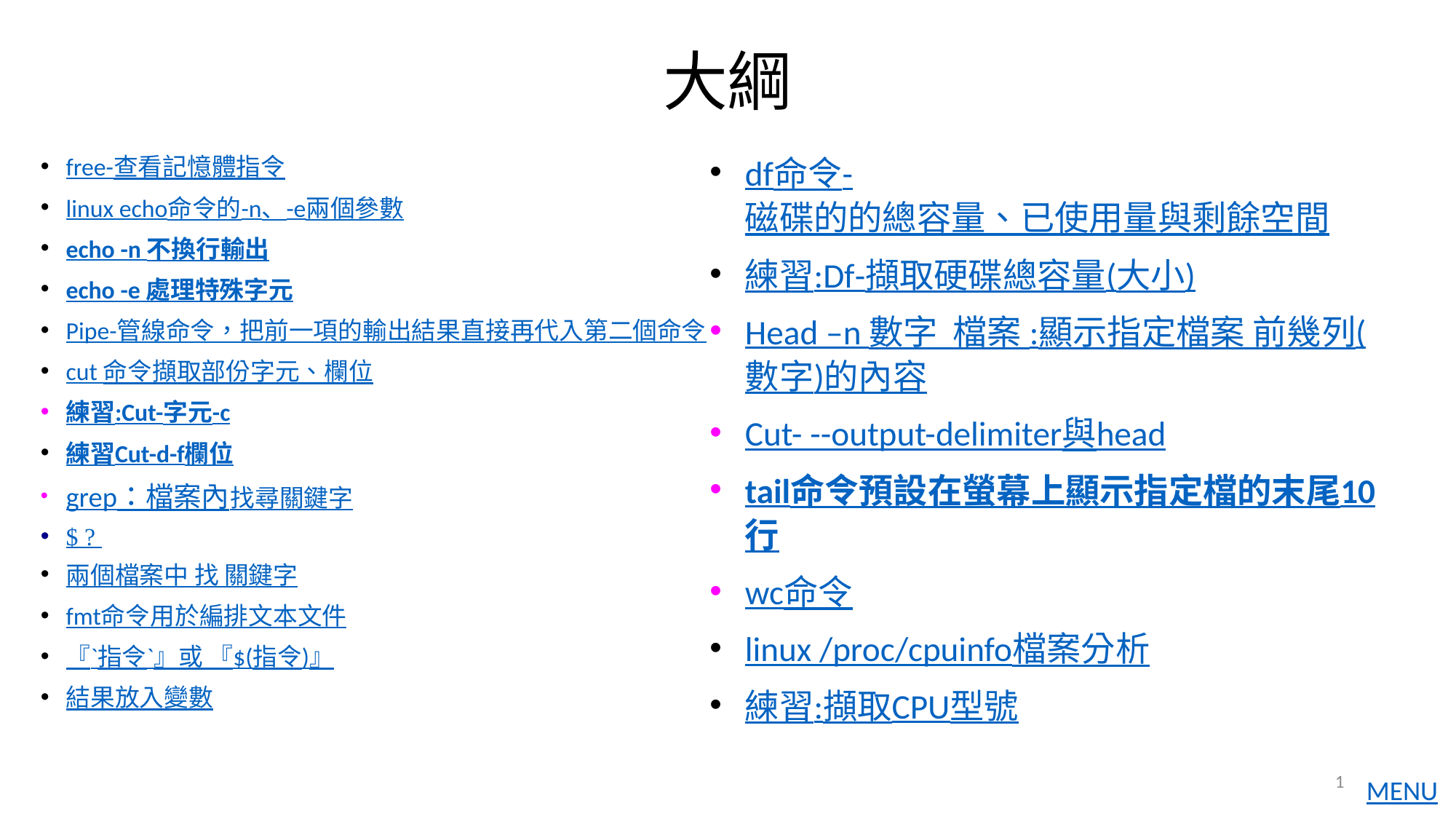

# 大綱
free-查看記憶體指令
linux echo命令的-n、-e兩個參數
echo -n 不換行輸出
echo -e 處理特殊字元
Pipe-管線命令，把前一項的輸出結果直接再代入第二個命令
cut 命令擷取部份字元、欄位
練習:Cut-字元-c
練習Cut-d-f欄位
grep：檔案內找尋關鍵字
$ ?
兩個檔案中 找 關鍵字
fmt命令用於編排文本文件
『`指令`』或 『$(指令)』
結果放入變數

df命令-磁碟的的總容量、已使用量與剩餘空間
練習:Df-擷取硬碟總容量(大小)
Head –n 數字  檔案 :顯示指定檔案 前幾列(數字)的內容
Cut- --output-delimiter與head
tail命令預設在螢幕上顯示指定檔的末尾10行
wc命令
linux /proc/cpuinfo檔案分析
練習:擷取CPU型號

1